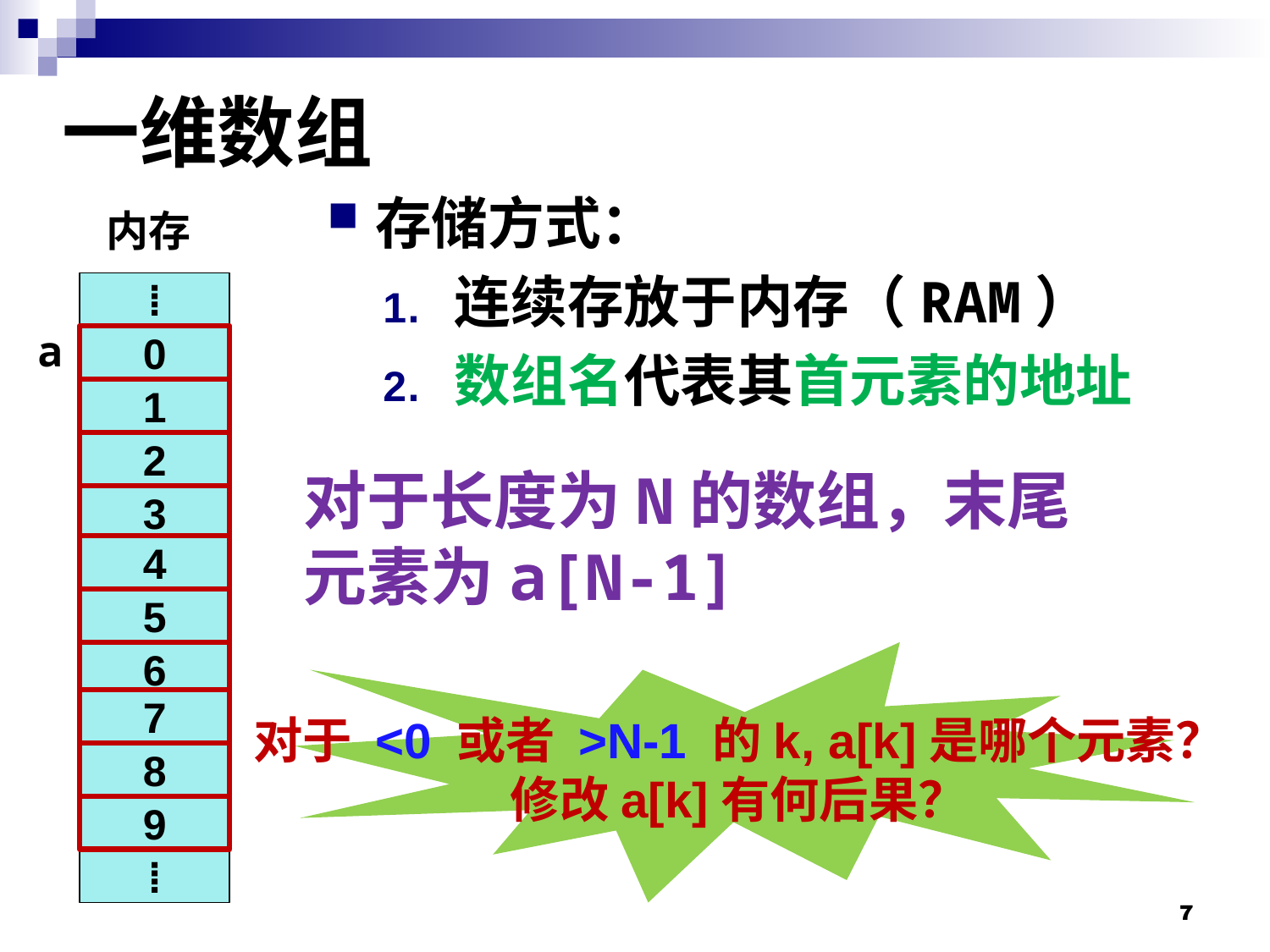

一维数组
存储方式：
连续存放于内存（RAM）
数组名代表其首元素的地址

内存
⁞
0
1
2
3
4
5
6
7
8
9
⁞
a
对于长度为N的数组，末尾元素为a[N-1]

对于 <0 或者 >N-1 的k, a[k]是哪个元素？
修改a[k]有何后果？

7